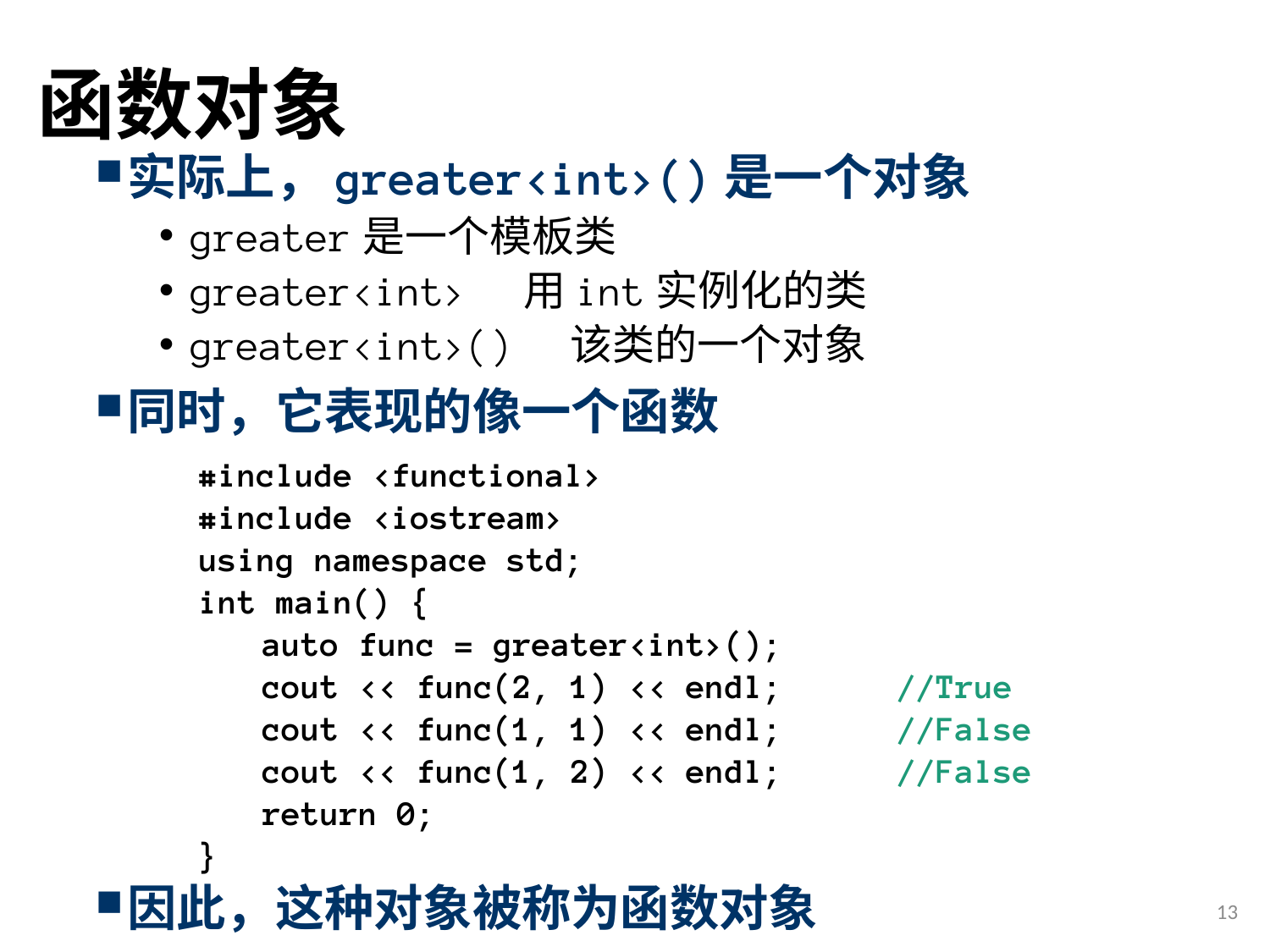

# 函数对象
实际上，greater<int>()是一个对象
greater是一个模板类
greater<int>  用int实例化的类
greater<int>()  该类的一个对象
同时，它表现的像一个函数

因此，这种对象被称为函数对象
#include <functional>
#include <iostream>
using namespace std;
int main() {
auto func = greater<int>();
cout << func(2, 1) << endl;	//True
cout << func(1, 1) << endl;	//False
cout << func(1, 2) << endl;	//False
return 0;
}
13